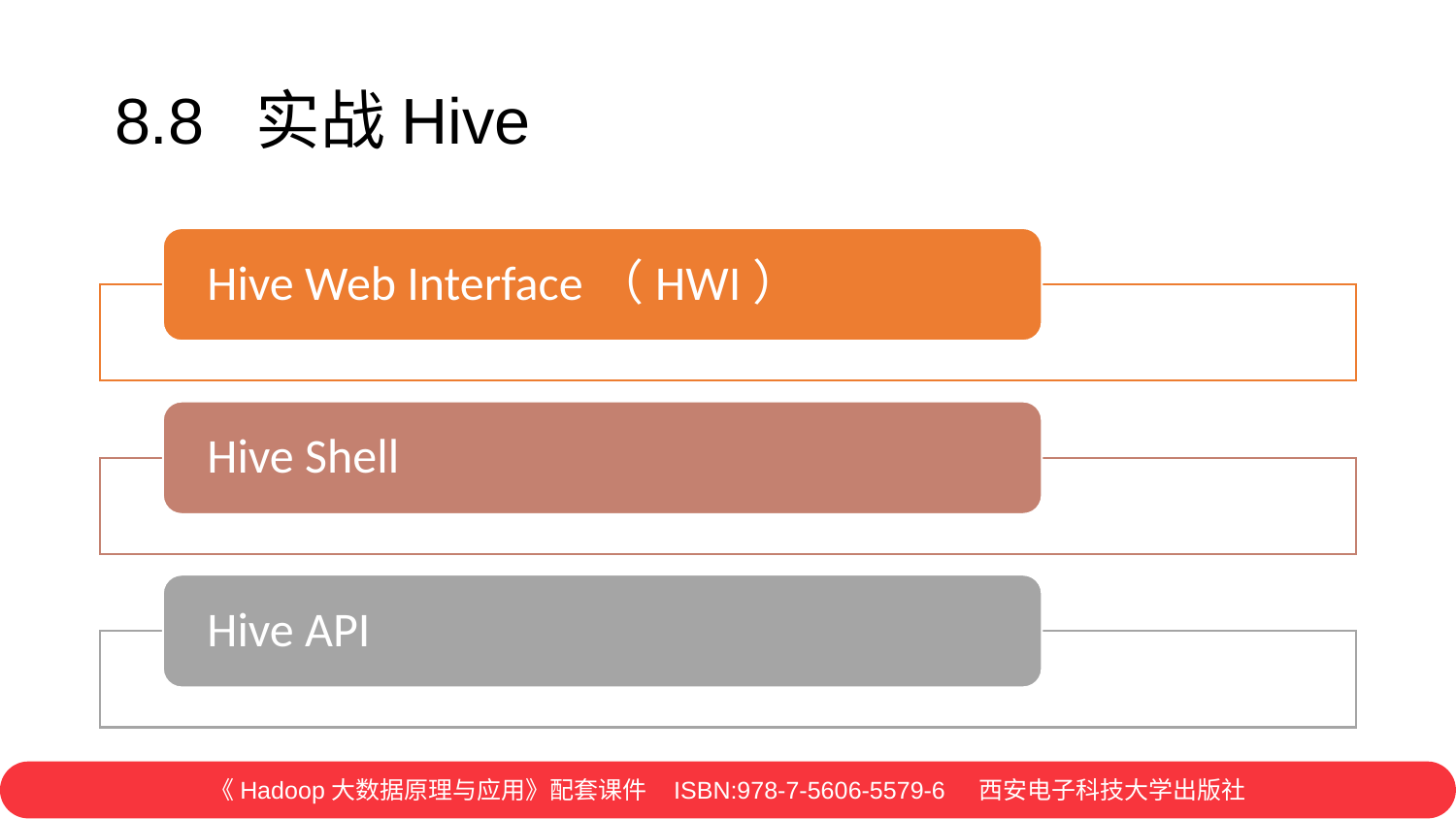

# 8.8  实战Hive
Hive Web Interface（HWI）
Hive Shell
Hive API